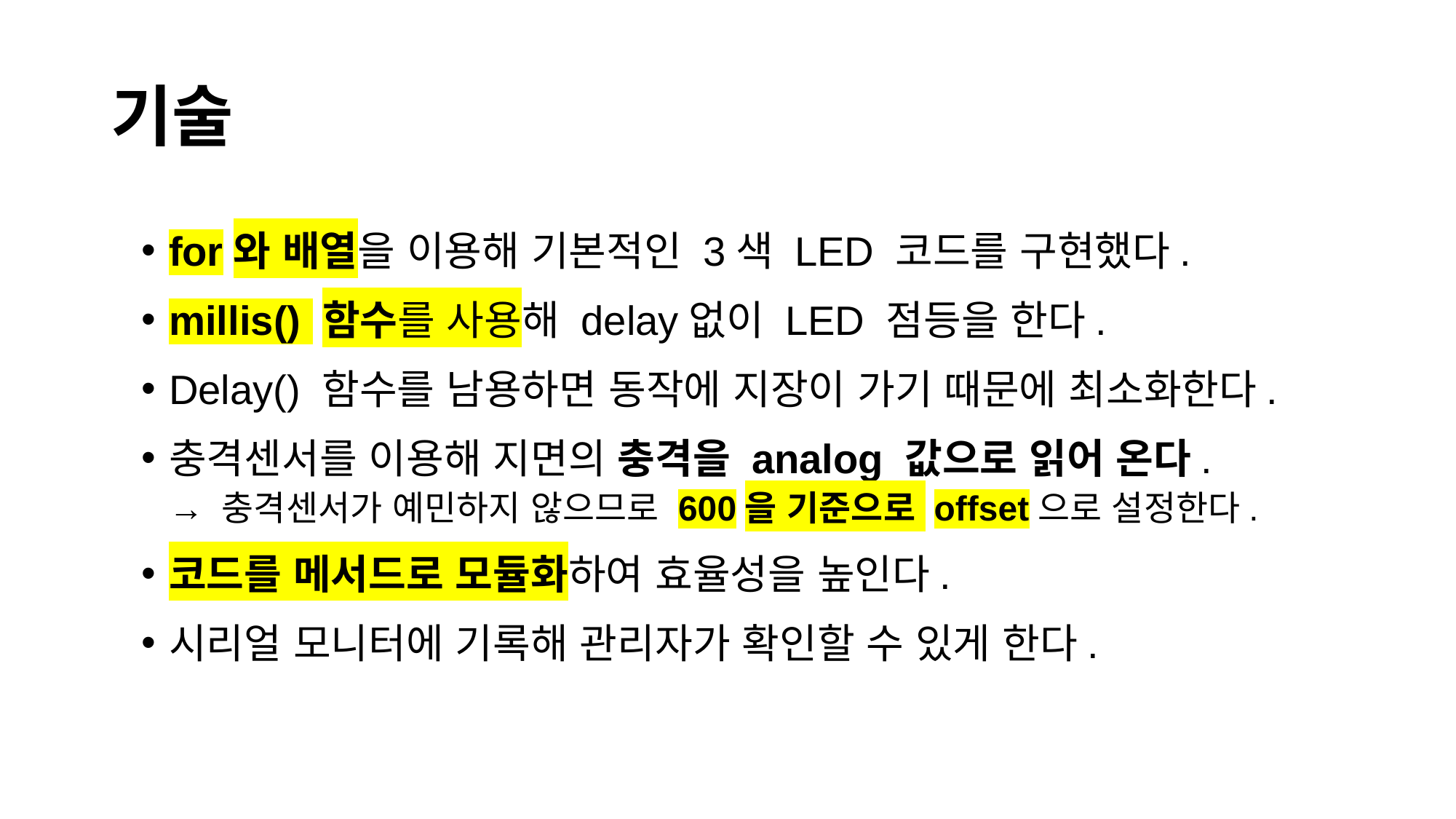

# 기술
for와 배열을 이용해 기본적인 3색 LED 코드를 구현했다.
millis() 함수를 사용해 delay없이 LED 점등을 한다.
Delay() 함수를 남용하면 동작에 지장이 가기 때문에 최소화한다.
충격센서를 이용해 지면의 충격을 analog 값으로 읽어 온다.
→ 충격센서가 예민하지 않으므로 600을 기준으로 offset으로 설정한다.
코드를 메서드로 모듈화하여 효율성을 높인다.
시리얼 모니터에 기록해 관리자가 확인할 수 있게 한다.